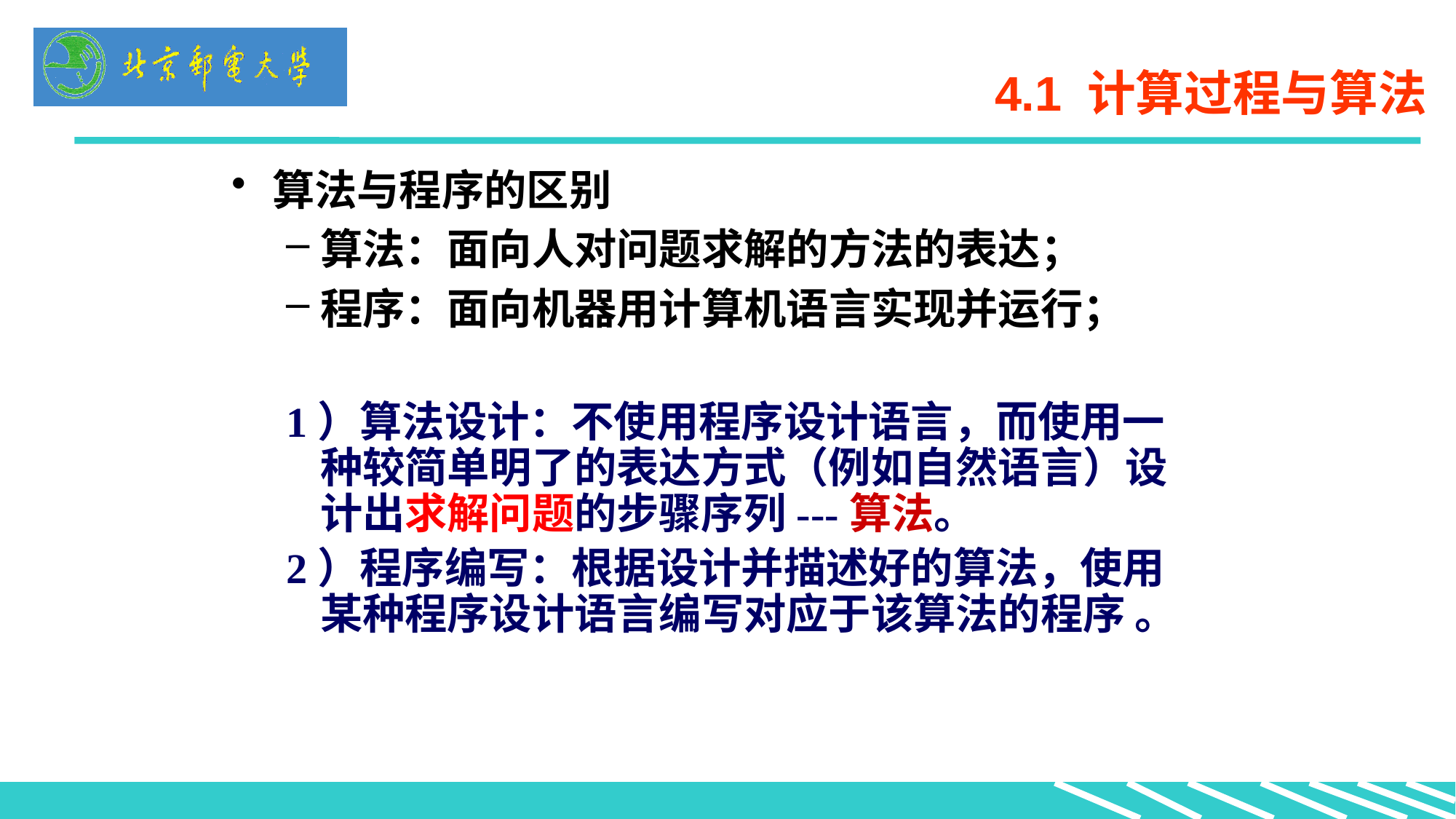

# 4.1 计算过程与算法
算法与程序的区别
算法：面向人对问题求解的方法的表达；
程序：面向机器用计算机语言实现并运行；

1）算法设计：不使用程序设计语言，而使用一种较简单明了的表达方式（例如自然语言）设计出求解问题的步骤序列---算法。
2）程序编写：根据设计并描述好的算法，使用某种程序设计语言编写对应于该算法的程序 。